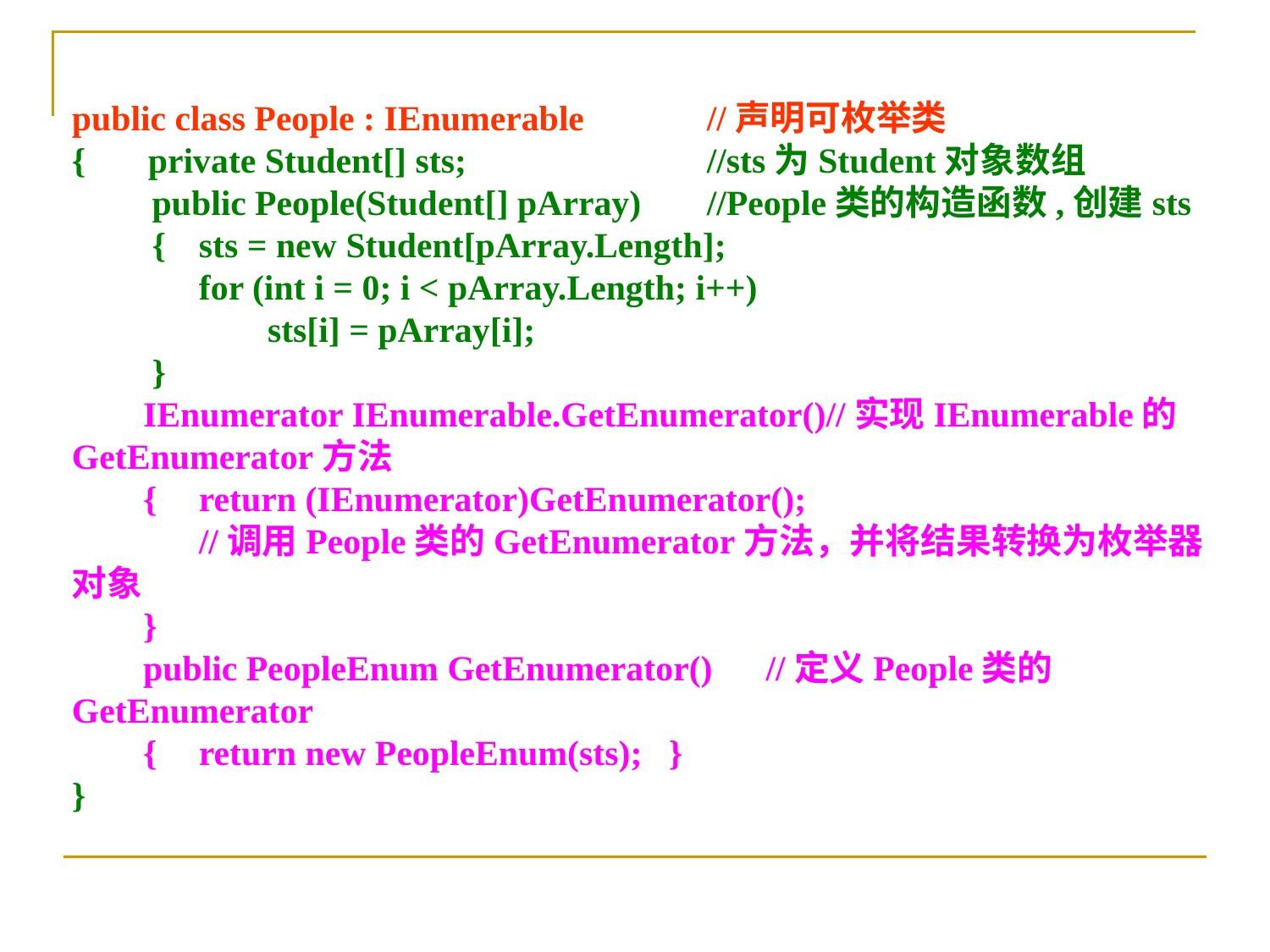

public class People : IEnumerable       	//声明可枚举类
{       private Student[] sts;              	//sts为Student对象数组
         public People(Student[] pArray)     	//People类的构造函数,创建sts
         {	sts = new Student[pArray.Length];
            	for (int i = 0; i < pArray.Length; i++)
                      sts[i] = pArray[i];
         }
        IEnumerator IEnumerable.GetEnumerator()//实现IEnumerable的GetEnumerator方法
        {	return (IEnumerator)GetEnumerator();
	//调用People类的GetEnumerator方法，并将结果转换为枚举器对象
        }
        public PeopleEnum GetEnumerator()      //定义People类的GetEnumerator
        {	return new PeopleEnum(sts);   }
}